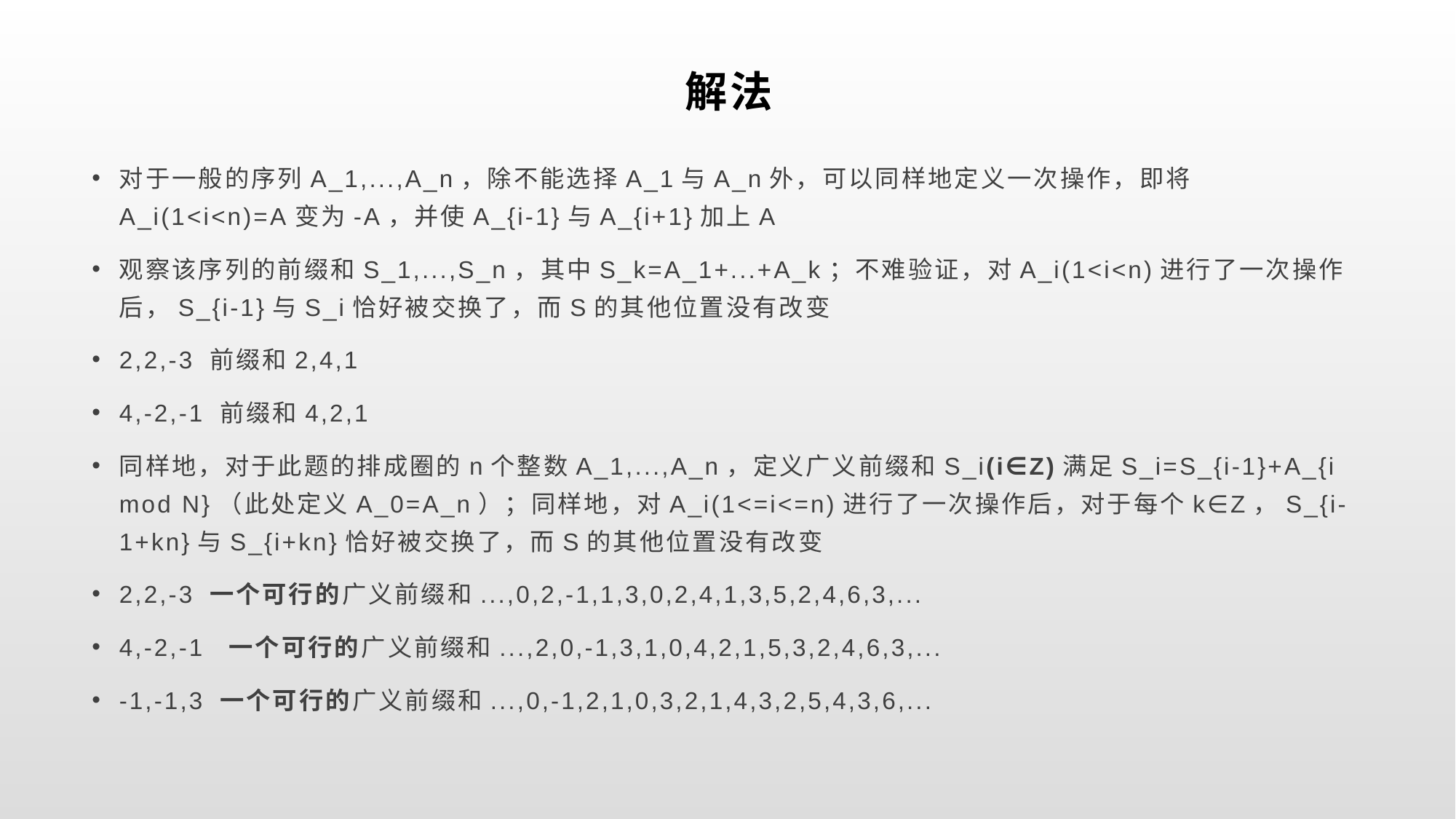

# 解法
对于一般的序列A_1,...,A_n，除不能选择A_1与A_n外，可以同样地定义一次操作，即将A_i(1<i<n)=A变为-A，并使A_{i-1}与A_{i+1}加上A
观察该序列的前缀和S_1,...,S_n，其中S_k=A_1+...+A_k；不难验证，对A_i(1<i<n)进行了一次操作后，S_{i-1}与S_i恰好被交换了，而S的其他位置没有改变
2,2,-3 前缀和2,4,1
4,-2,-1 前缀和4,2,1
同样地，对于此题的排成圈的n个整数A_1,...,A_n，定义广义前缀和S_i(i∈Z)满足S_i=S_{i-1}+A_{i mod N}（此处定义A_0=A_n）；同样地，对A_i(1<=i<=n)进行了一次操作后，对于每个k∈Z，S_{i-1+kn}与S_{i+kn}恰好被交换了，而S的其他位置没有改变
2,2,-3 一个可行的广义前缀和...,0,2,-1,1,3,0,2,4,1,3,5,2,4,6,3,...
4,-2,-1  一个可行的广义前缀和...,2,0,-1,3,1,0,4,2,1,5,3,2,4,6,3,...
-1,-1,3 一个可行的广义前缀和...,0,-1,2,1,0,3,2,1,4,3,2,5,4,3,6,...